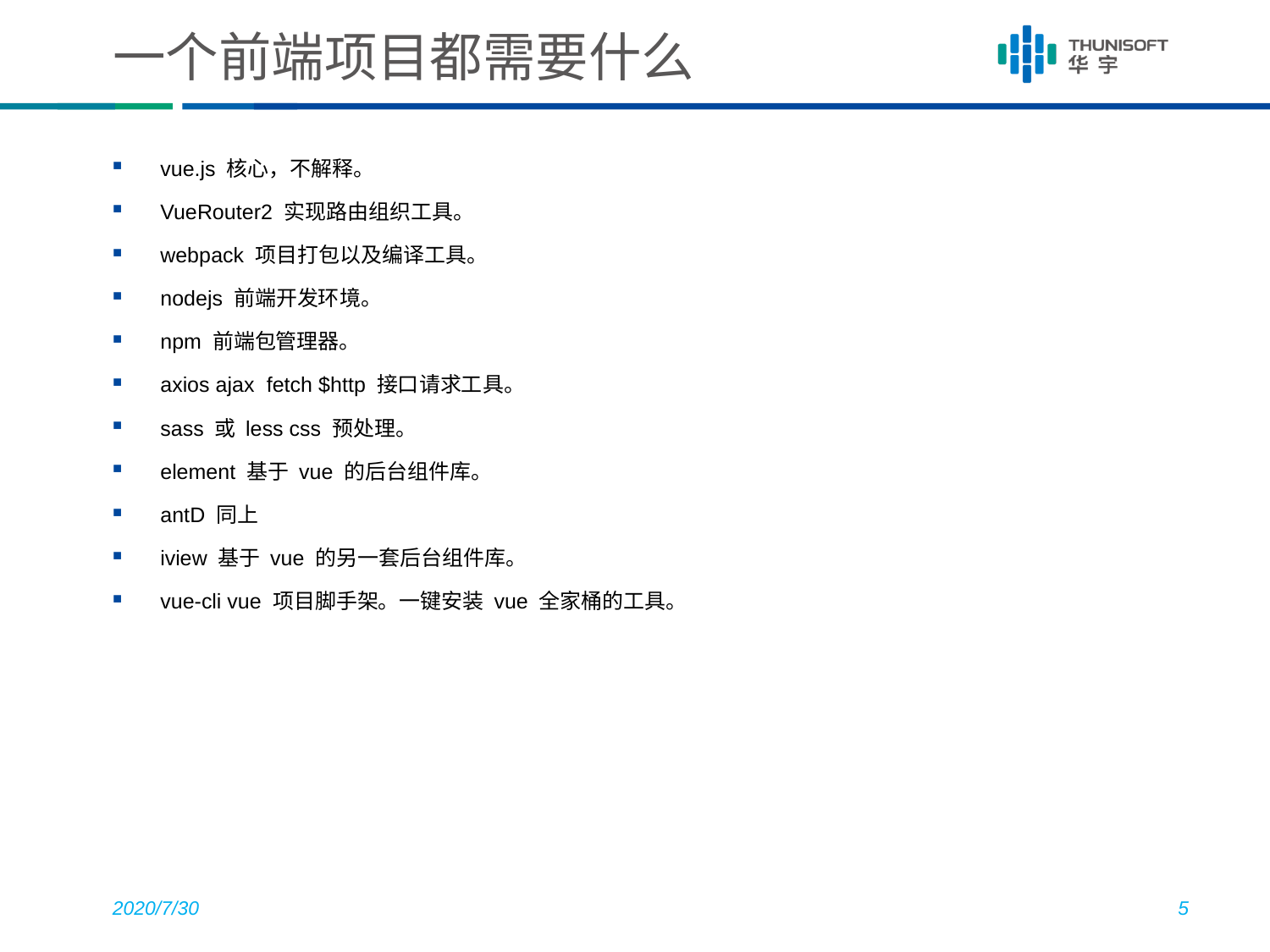

# 一个前端项目都需要什么
vue.js 核心，不解释。
VueRouter2 实现路由组织工具。
webpack 项目打包以及编译工具。
nodejs 前端开发环境。
npm 前端包管理器。
axios ajax  fetch $http 接口请求工具。
sass 或 less css 预处理。
element 基于 vue 的后台组件库。
antD 同上
iview 基于 vue 的另一套后台组件库。
vue-cli vue 项目脚手架。一键安装 vue 全家桶的工具。

2020/7/30
5